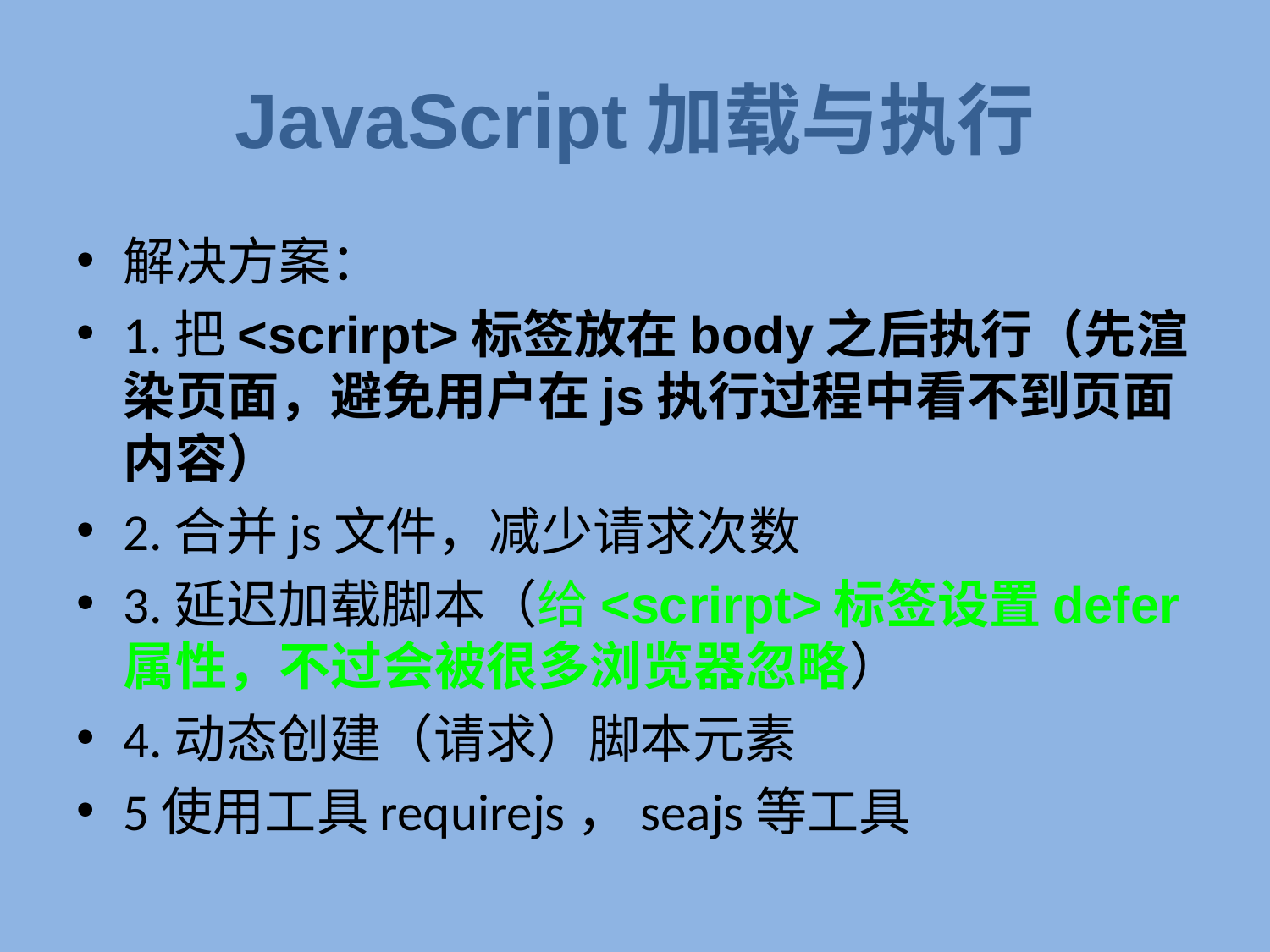

# JavaScript加载与执行
解决方案：
1.把<scrirpt>标签放在body之后执行（先渲染页面，避免用户在js执行过程中看不到页面内容）
2.合并js文件，减少请求次数
3.延迟加载脚本（给<scrirpt>标签设置defer属性，不过会被很多浏览器忽略）
4.动态创建（请求）脚本元素
5使用工具requirejs，seajs等工具